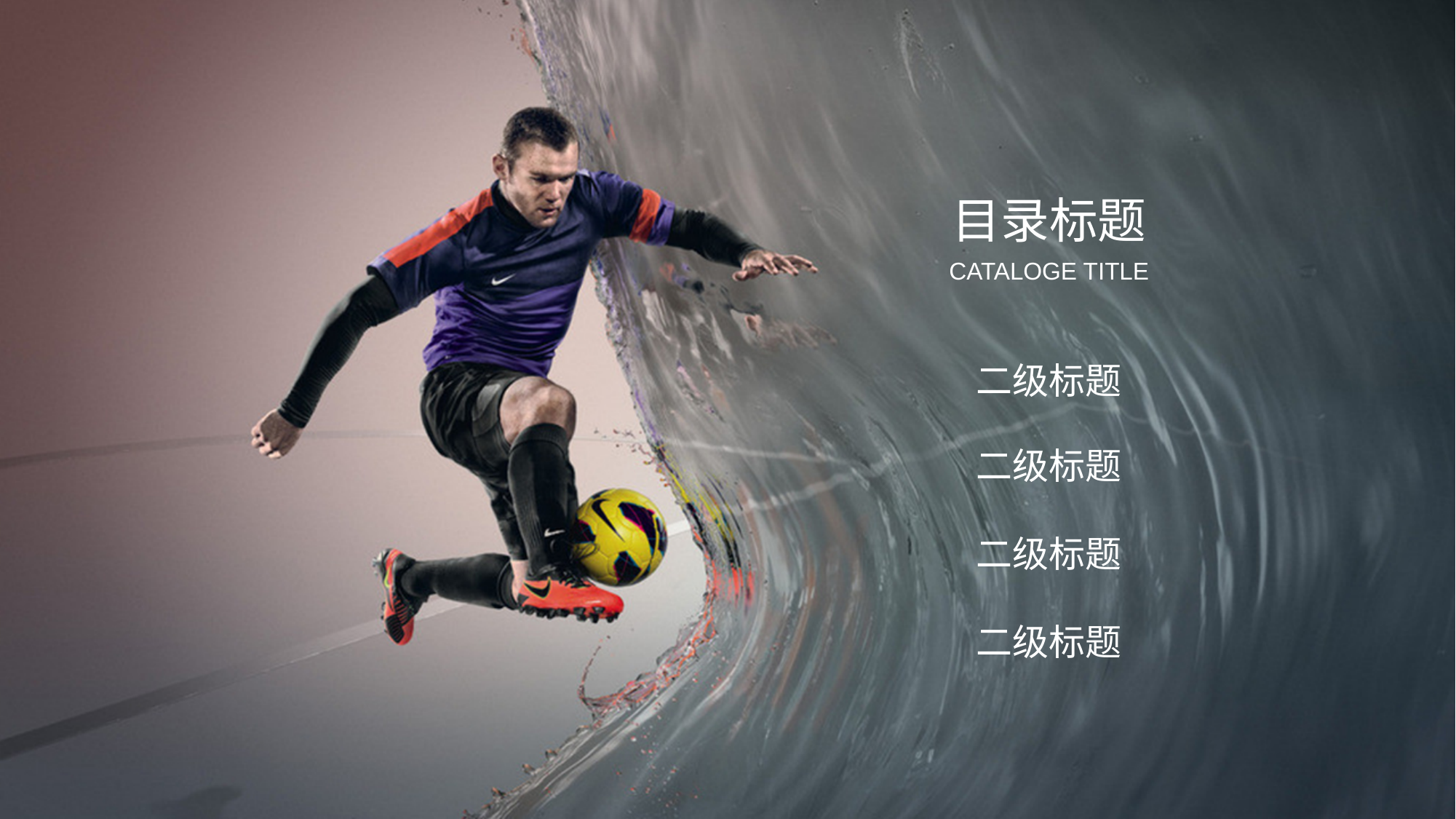

目录标题
CATALOGE TITLE
二级标题
二级标题
二级标题
二级标题